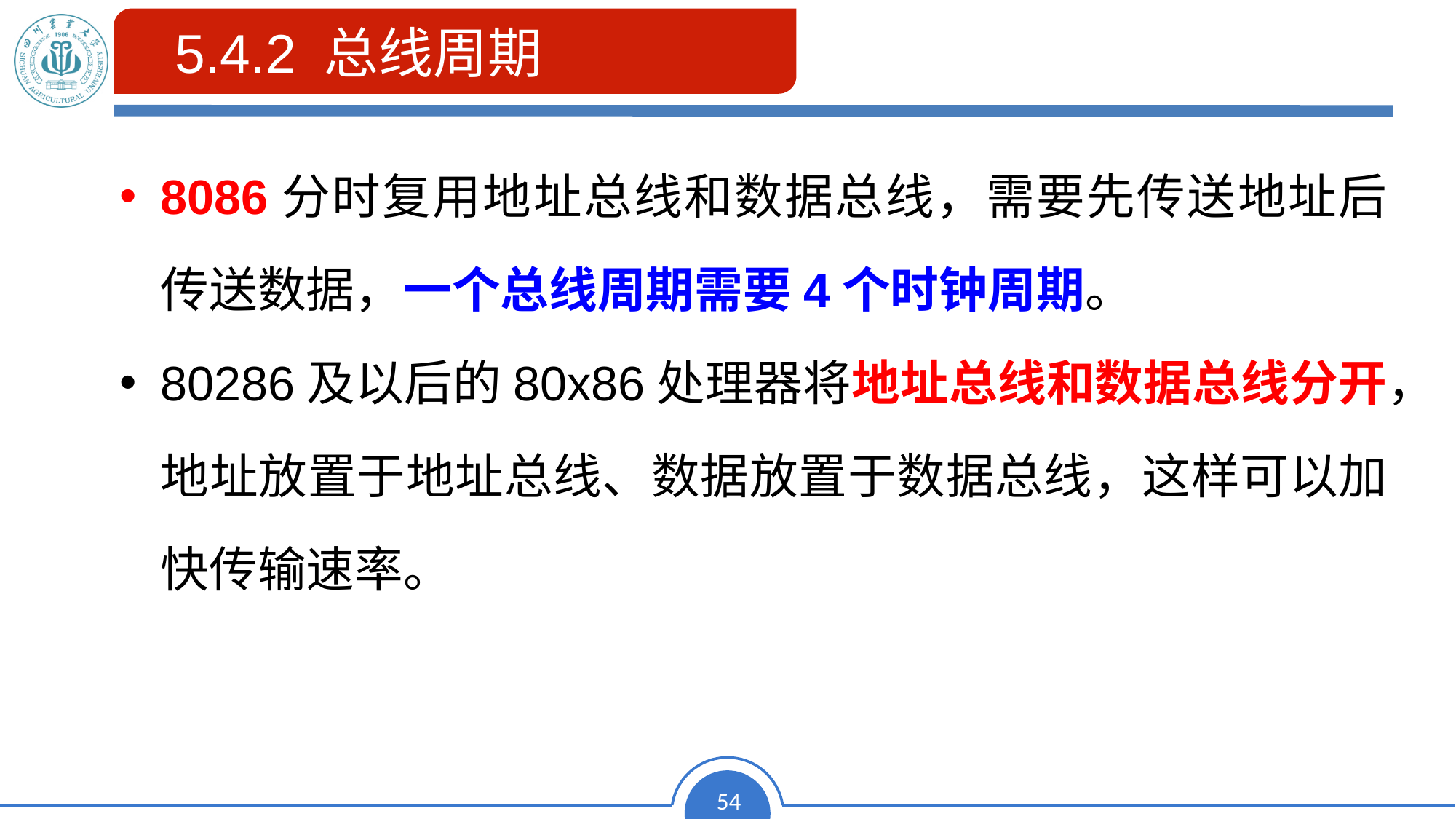

# 5.4.2 总线周期
   5.4.2 总线周期
8086分时复用地址总线和数据总线，需要先传送地址后传送数据，一个总线周期需要4个时钟周期。
80286及以后的80x86处理器将地址总线和数据总线分开，地址放置于地址总线、数据放置于数据总线，这样可以加快传输速率。